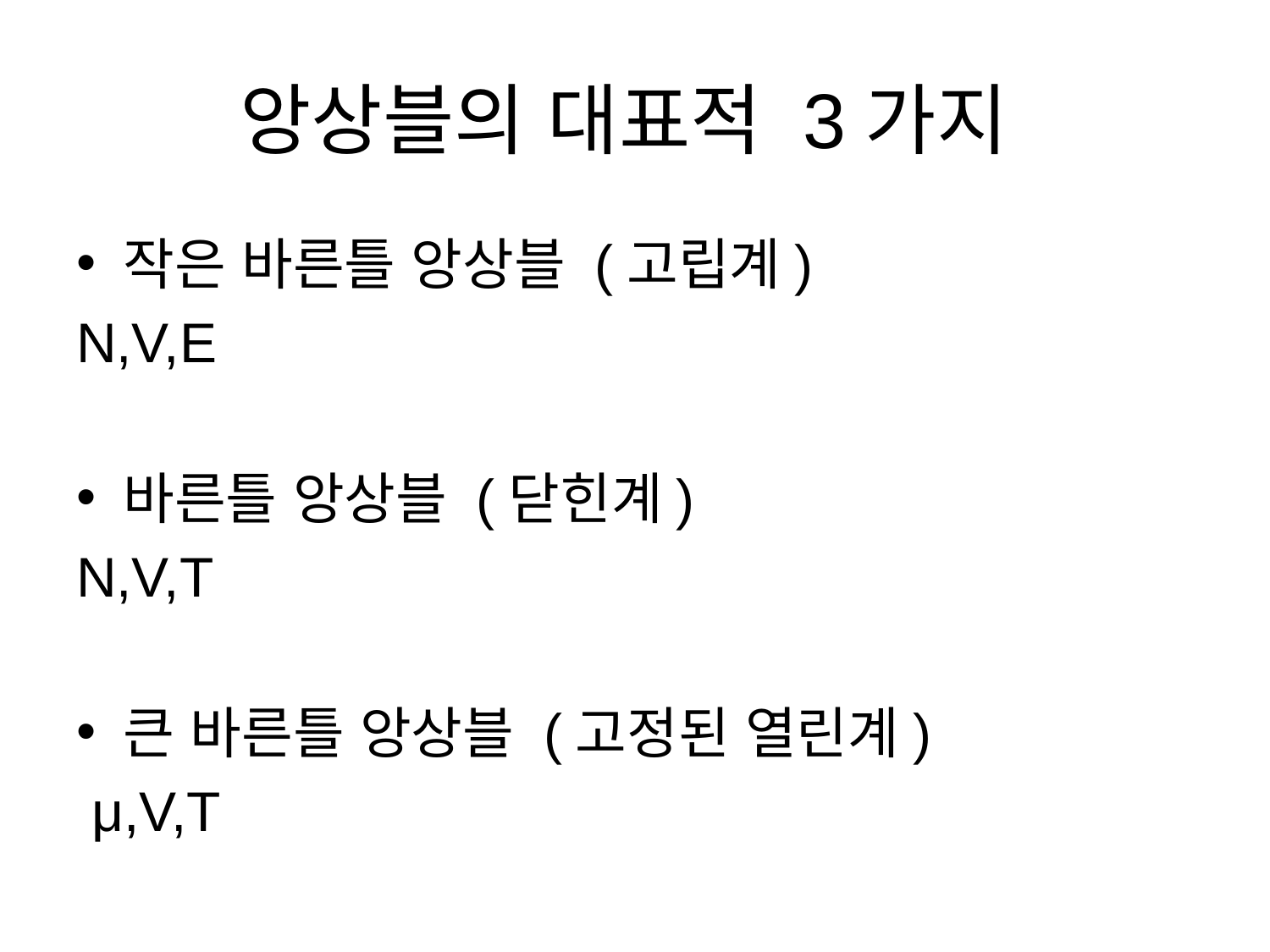

# 앙상블의 대표적 3가지
작은 바른틀 앙상블 (고립계)
N,V,E

바른틀 앙상블 (닫힌계)
N,V,T

큰 바른틀 앙상블 (고정된 열린계)
 μ,V,T